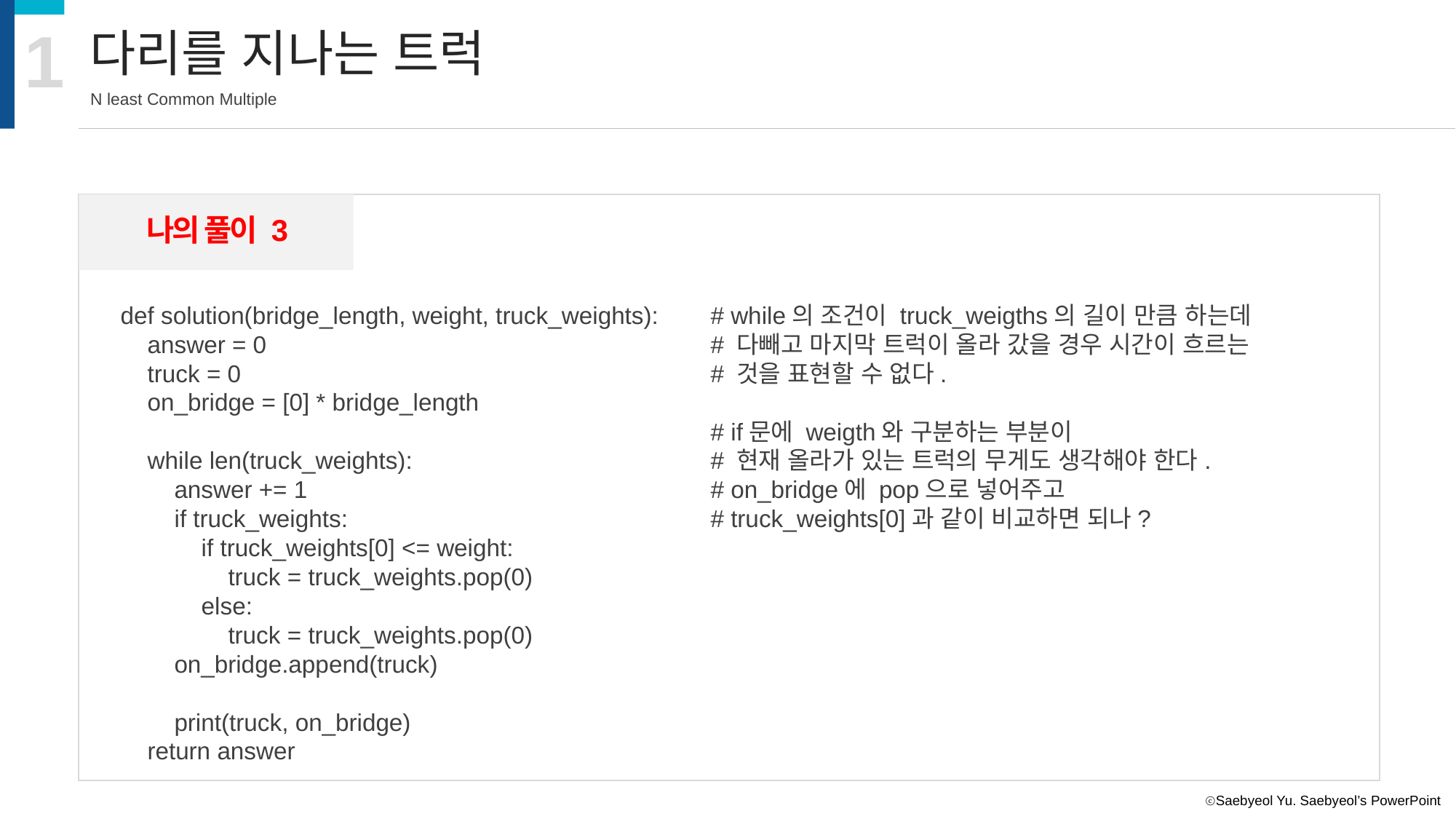

1
다리를 지나는 트럭
N least Common Multiple

나의 풀이 3
def solution(bridge_length, weight, truck_weights):
    answer = 0
    truck = 0
    on_bridge = [0] * bridge_length

    while len(truck_weights):
        answer += 1
        if truck_weights:
            if truck_weights[0] <= weight:
                truck = truck_weights.pop(0)
            else:
                truck = truck_weights.pop(0)
        on_bridge.append(truck)

        print(truck, on_bridge)
    return answer
# while의 조건이 truck_weigths의 길이 만큼 하는데
# 다빼고 마지막 트럭이 올라 갔을 경우 시간이 흐르는
# 것을 표현할 수 없다.

# if문에 weigth와 구분하는 부분이
# 현재 올라가 있는 트럭의 무게도 생각해야 한다.
# on_bridge에 pop으로 넣어주고
# truck_weights[0]과 같이 비교하면 되나?